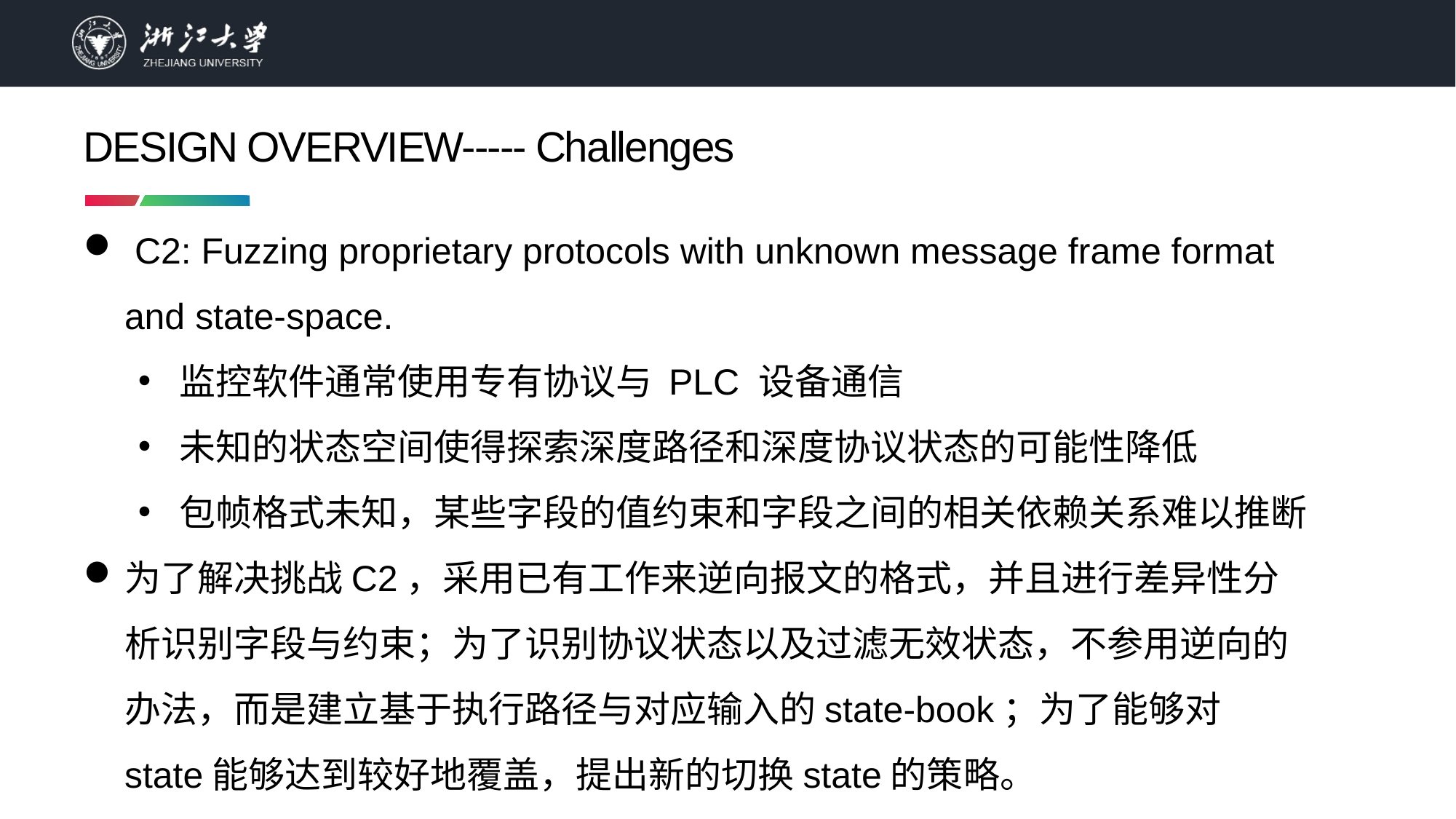

# DESIGN OVERVIEW----- Challenges
 C2: Fuzzing proprietary protocols with unknown message frame format and state-space.
监控软件通常使用专有协议与 PLC 设备通信
未知的状态空间使得探索深度路径和深度协议状态的可能性降低
包帧格式未知，某些字段的值约束和字段之间的相关依赖关系难以推断
为了解决挑战C2，采用已有工作来逆向报文的格式，并且进行差异性分析识别字段与约束；为了识别协议状态以及过滤无效状态，不参用逆向的办法，而是建立基于执行路径与对应输入的state-book；为了能够对state能够达到较好地覆盖，提出新的切换state的策略。
21